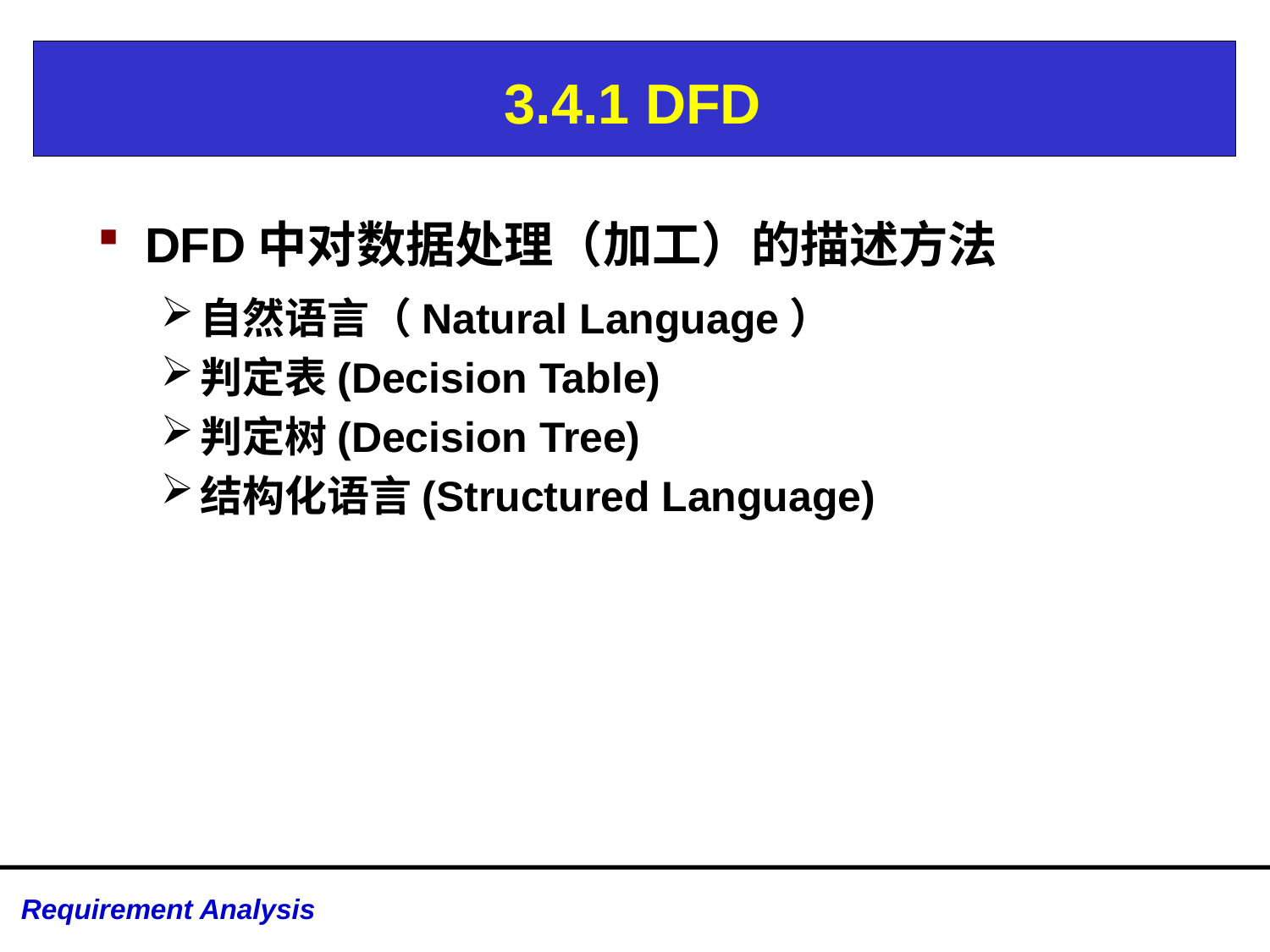

3.4.1 DFD
DFD中对数据处理（加工）的描述方法
自然语言（Natural Language）
判定表(Decision Table)
判定树(Decision Tree)
结构化语言(Structured Language)